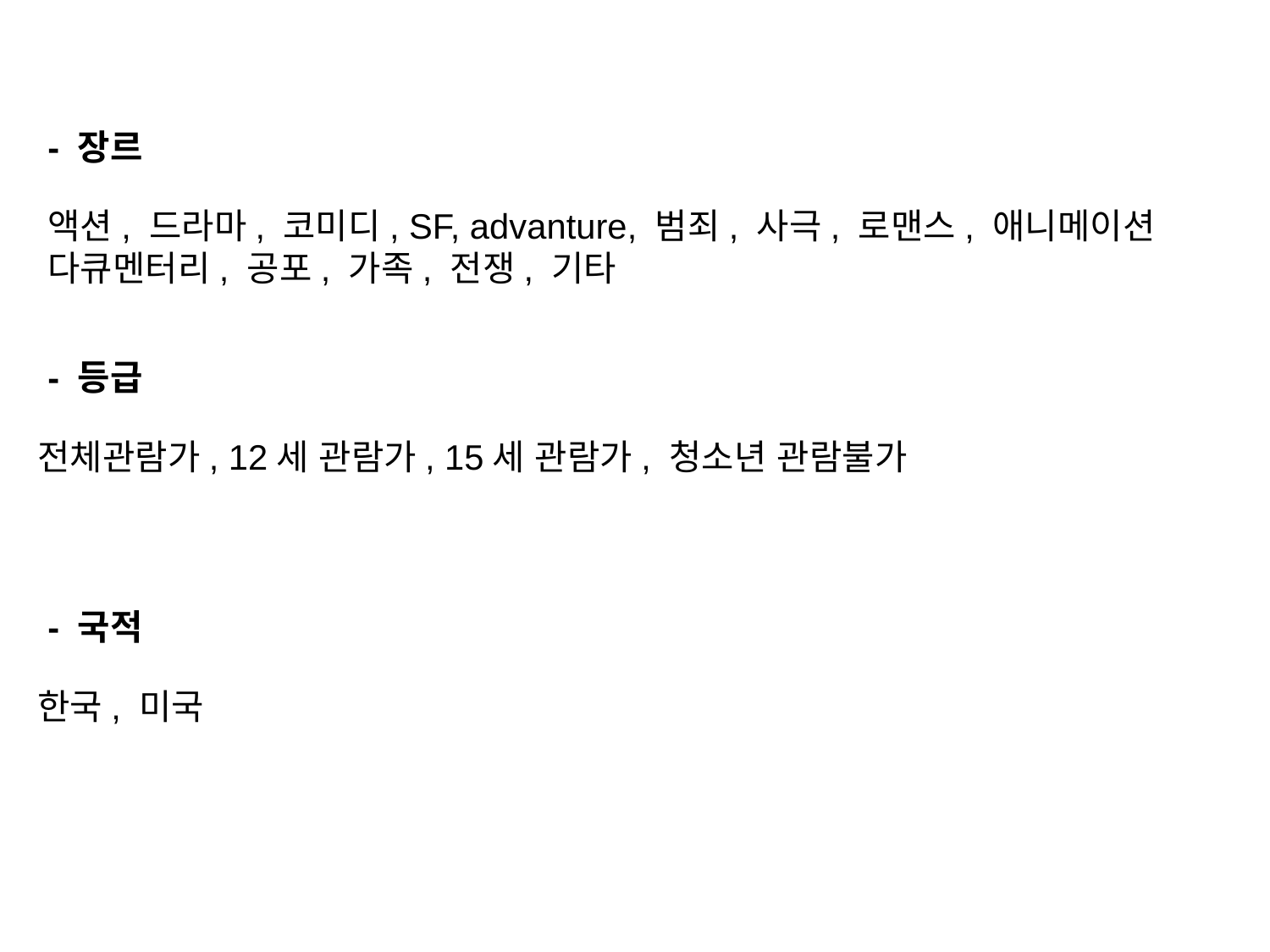

- 장르
액션, 드라마, 코미디, SF, advanture, 범죄, 사극, 로맨스, 애니메이션
다큐멘터리, 공포, 가족, 전쟁, 기타
- 등급
전체관람가, 12세 관람가, 15세 관람가, 청소년 관람불가
- 국적
한국, 미국